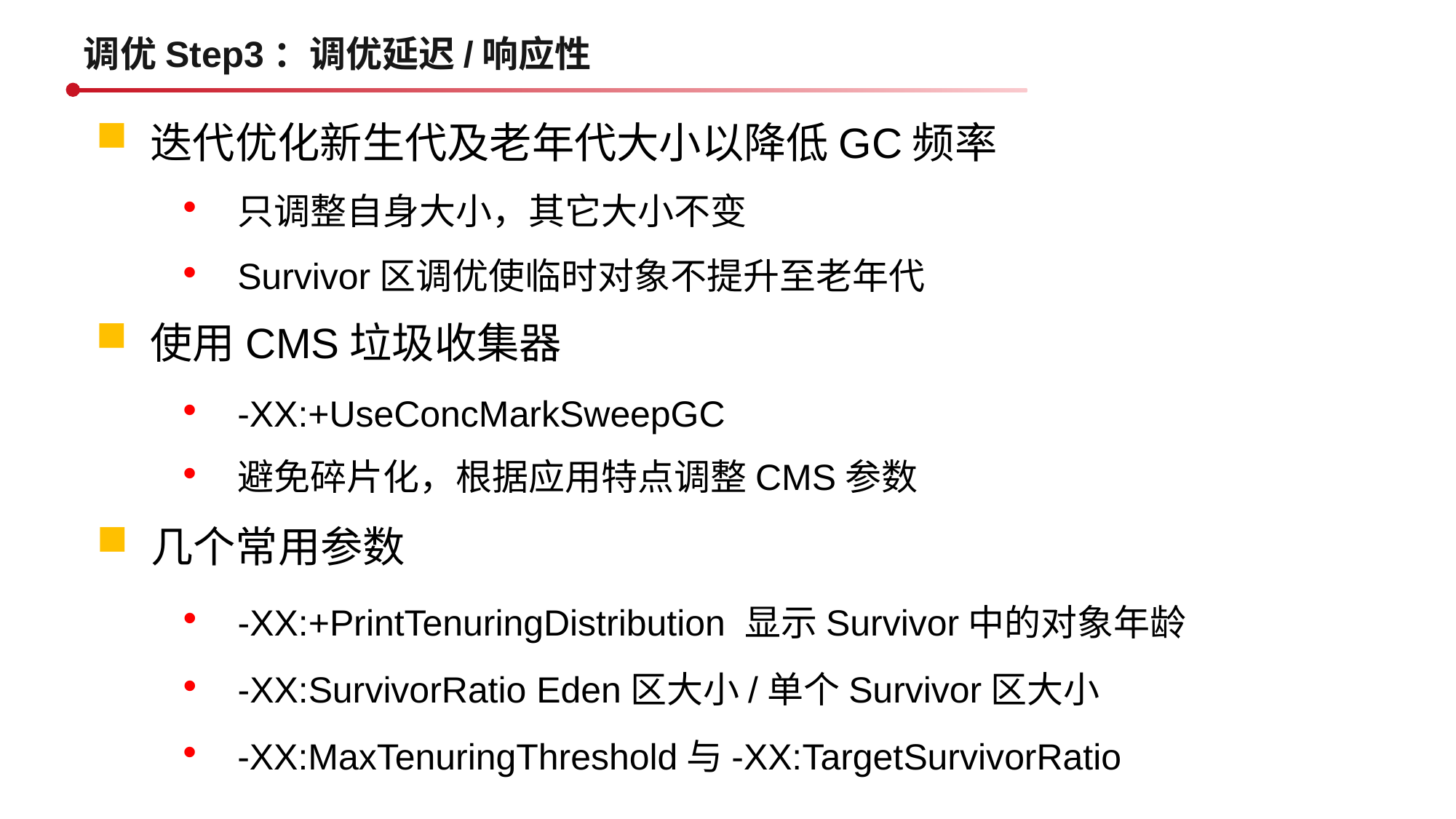

调优Step3：调优延迟/响应性

迭代优化新生代及老年代大小以降低GC频率
只调整自身大小，其它大小不变
Survivor区调优使临时对象不提升至老年代
使用CMS垃圾收集器
-XX:+UseConcMarkSweepGC
避免碎片化，根据应用特点调整CMS参数
几个常用参数
-XX:+PrintTenuringDistribution 显示Survivor中的对象年龄
-XX:SurvivorRatio Eden区大小/单个Survivor区大小
-XX:MaxTenuringThreshold与-XX:TargetSurvivorRatio